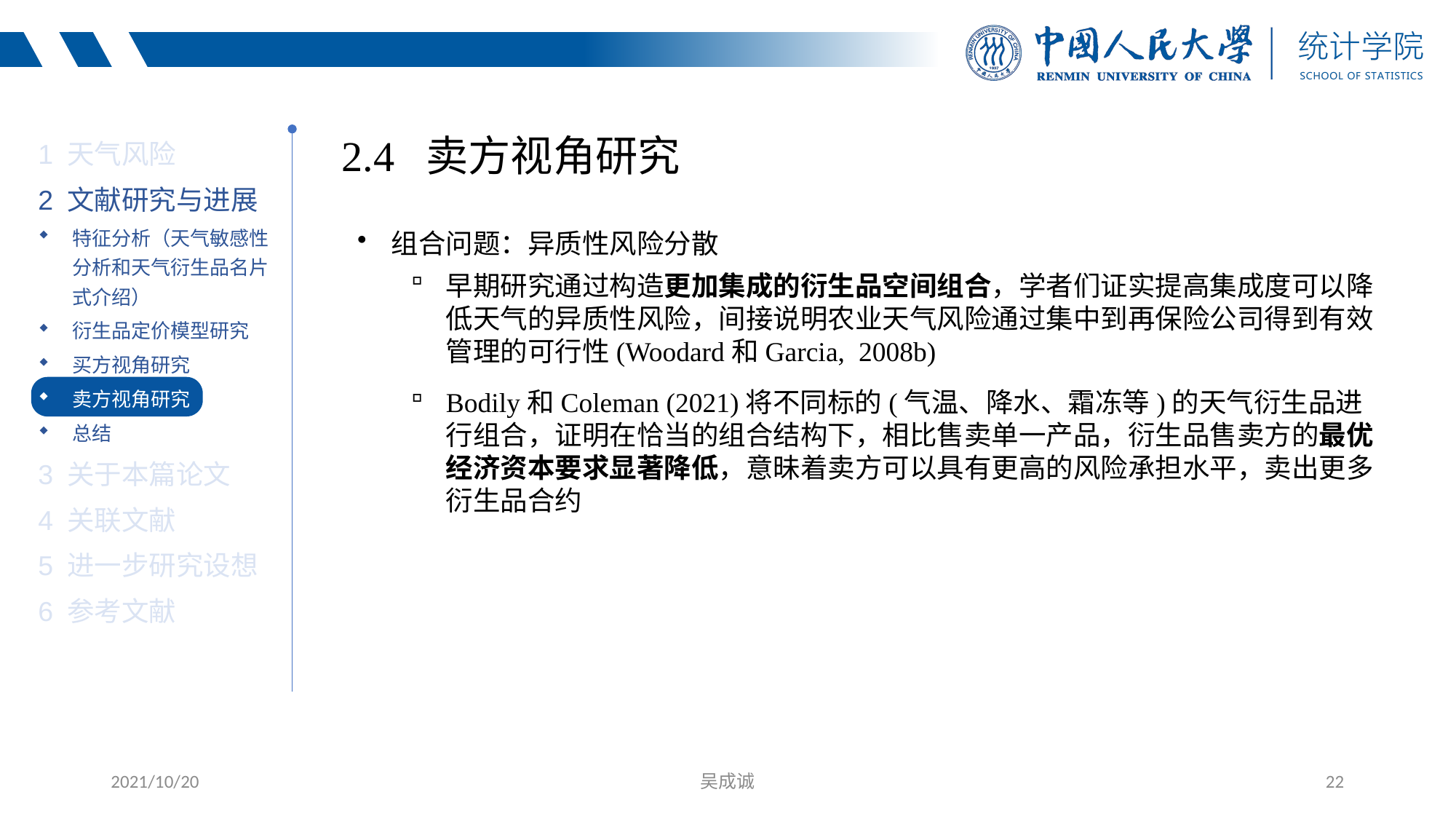

1 天气风险
2 文献研究与进展
特征分析（天气敏感性分析和天气衍生品名片式介绍）
衍生品定价模型研究
买方视角研究
卖方视角研究
总结
3 关于本篇论文
4 关联文献
5 进一步研究设想
6 参考文献
2.4  卖方视角研究
组合问题：异质性风险分散
早期研究通过构造更加集成的衍生品空间组合，学者们证实提高集成度可以降低天气的异质性风险，间接说明农业天气风险通过集中到再保险公司得到有效管理的可行性(Woodard和Garcia,  2008b)
Bodily和Coleman (2021)将不同标的(气温、降水、霜冻等)的天气衍生品进行组合，证明在恰当的组合结构下，相比售卖单一产品，衍生品售卖方的最优经济资本要求显著降低，意昧着卖方可以具有更高的风险承担水平，卖出更多衍生品合约

2021/10/20
吴成诚
22